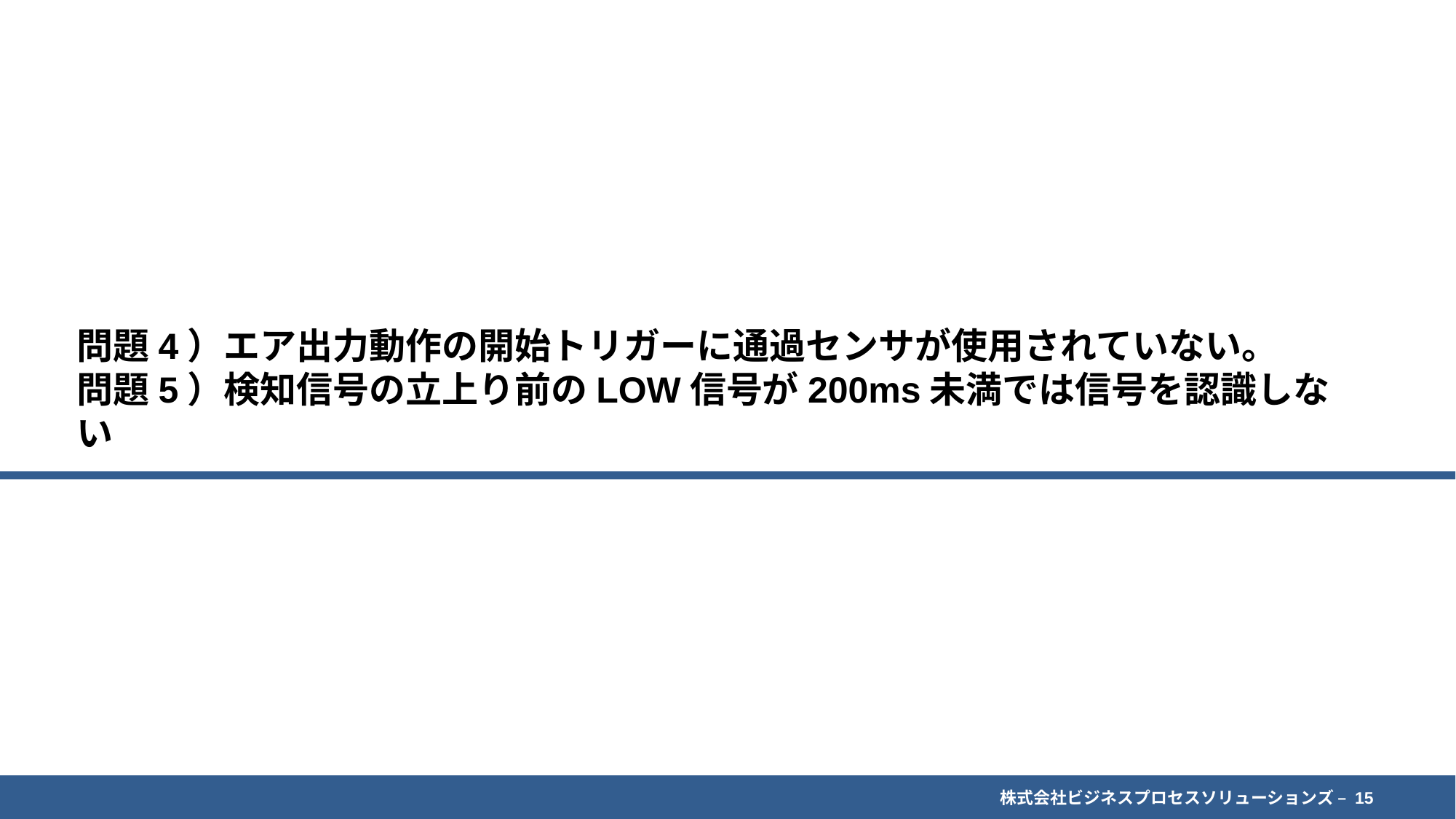

# 問題4）エア出力動作の開始トリガーに通過センサが使用されていない。 問題5）検知信号の立上り前のLOW信号が200ms未満では信号を認識しない
株式会社ビジネスプロセスソリューションズ – 15